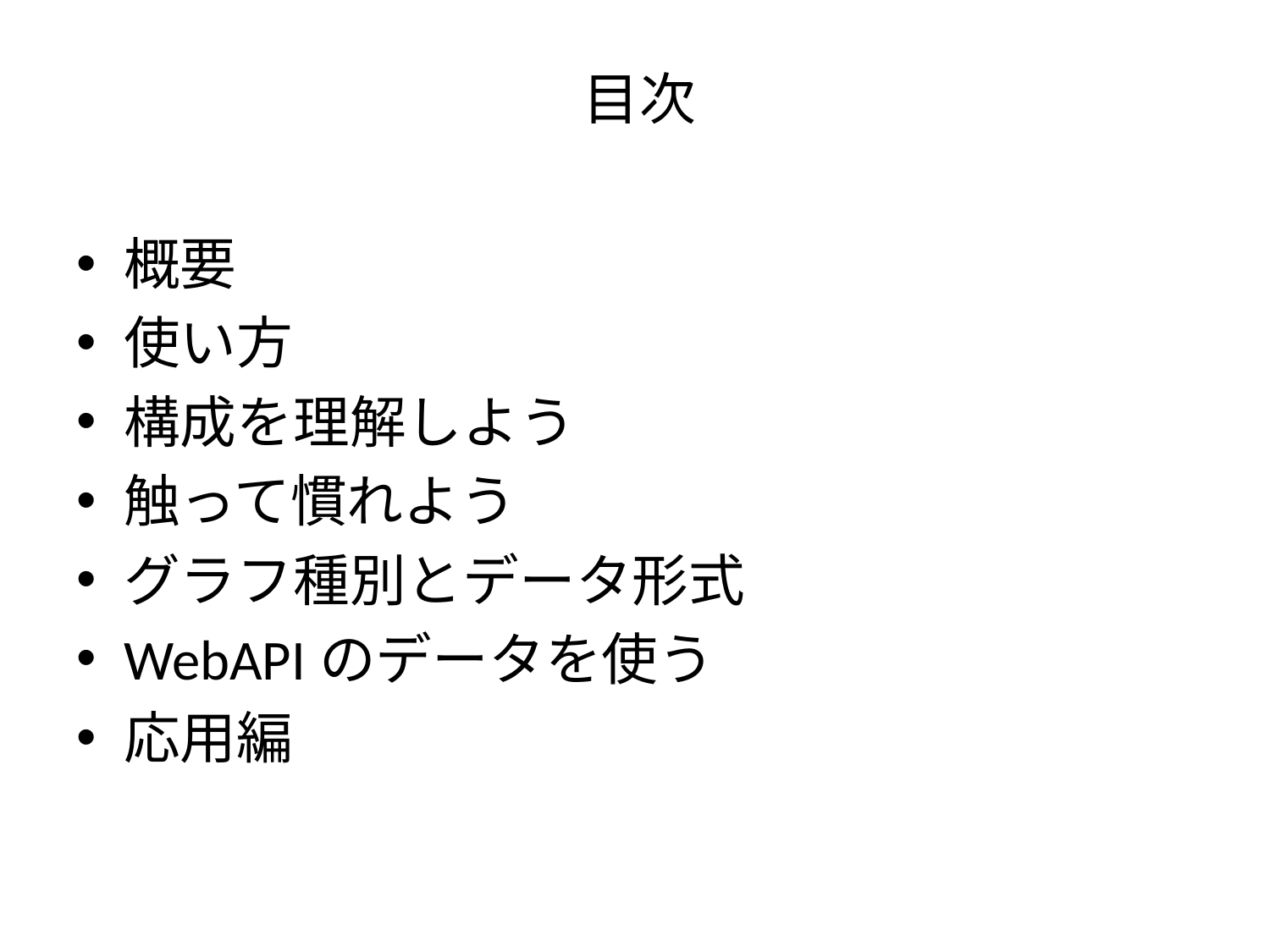

# 目次
概要
使い方
構成を理解しよう
触って慣れよう
グラフ種別とデータ形式
WebAPIのデータを使う
応用編